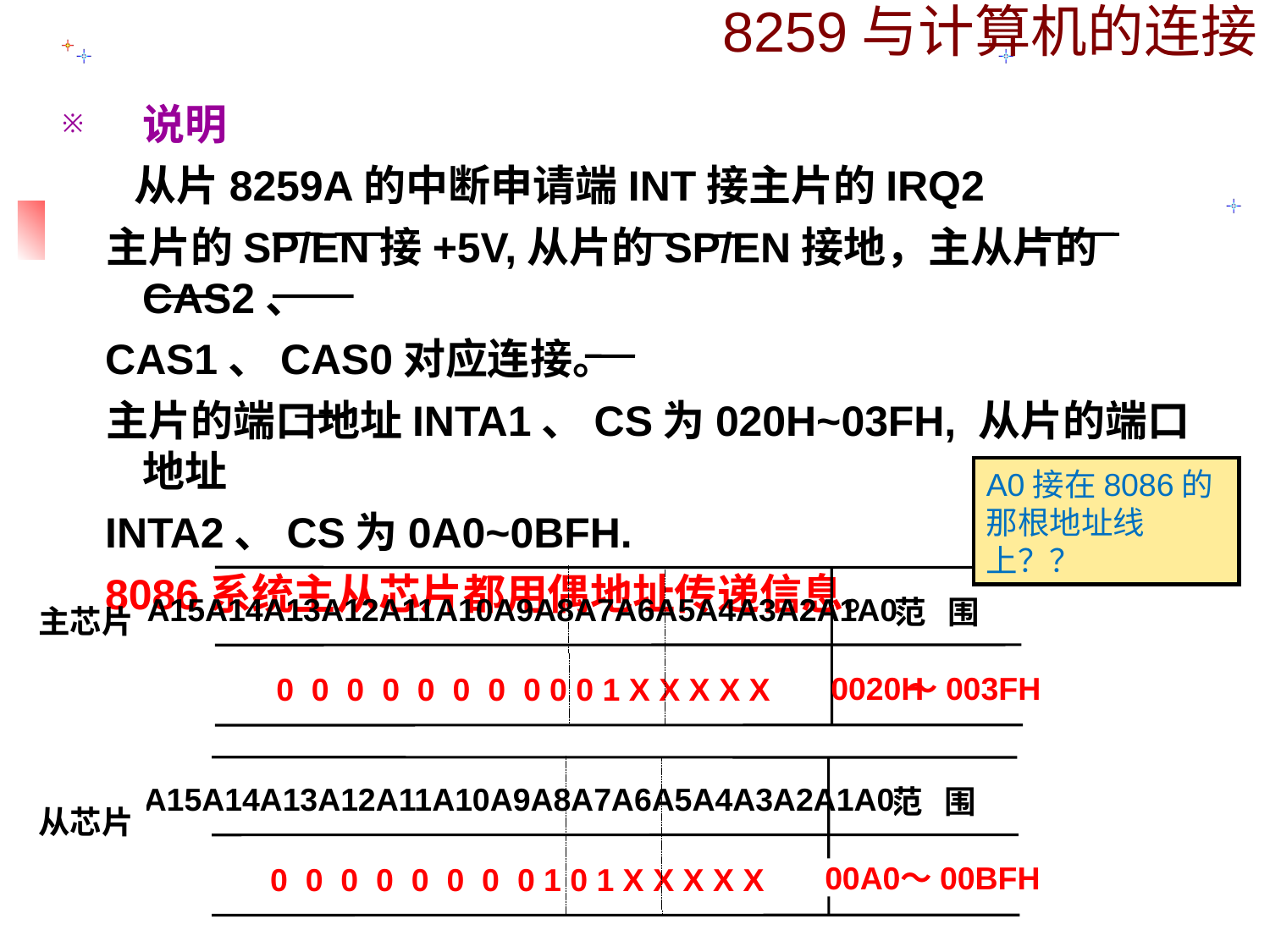

8259与计算机的连接
说明
       从片8259A的中断申请端INT接主片的IRQ2
    主片的SP/EN接+5V,从片的SP/EN接地，主从片的CAS2、
    CAS1、CAS0对应连接。
    主片的端口地址INTA1、CS为020H~03FH, 从片的端口地址
    INTA2、CS为0A0~0BFH.
    8086系统主从芯片都用偶地址传递信息。

A0接在8086的那根地址线上？？

A15A14A13A12A11A10A9A8A7A6A5A4A3A2A1A0
范   围

0020H
～003FH
0  0  0  0  0  0  0  0 0 0 1 X X X X X

主芯片

A15A14A13A12A11A10A9A8A7A6A5A4A3A2A1A0
范   围
从芯片

00A0H
～00BFH
0  0  0  0  0  0  0  0 1 0 1 X X X X X